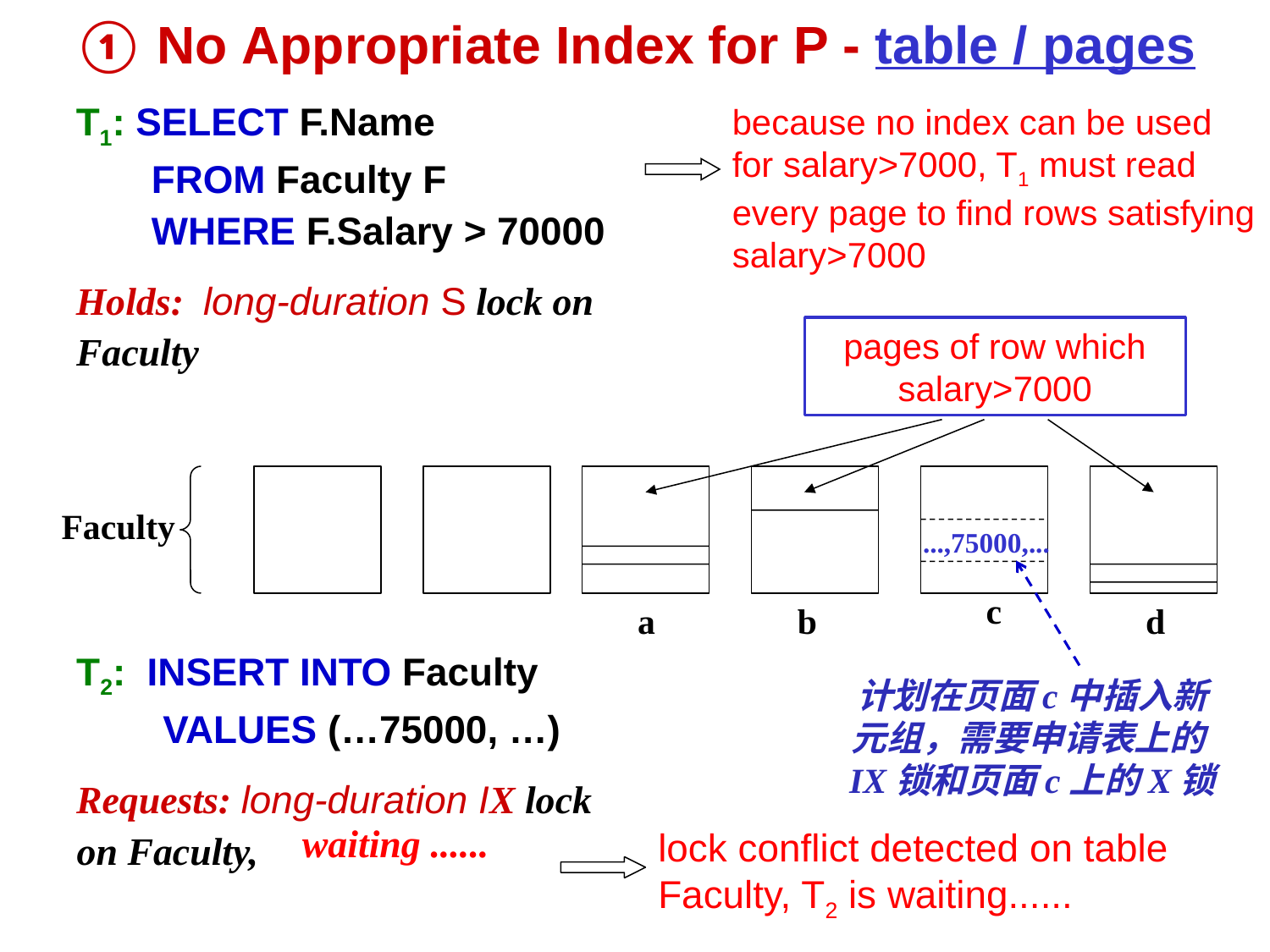

# ① No Appropriate Index for P - table / pages
T1: SELECT F.Name
       FROM Faculty F
       WHERE F.Salary > 70000
Holds:  long-duration S lock on Faculty
because no index can be used for salary>7000, T1 must read every page to find rows satisfying salary>7000

pages of row which salary>7000

a                b                                     d

Faculty
...,75000,...

计划在页面c中插入新元组，需要申请表上的IX锁和页面c上的X锁
c
T2:  INSERT INTO Faculty
        VALUES (…75000, …)
Requests: long-duration IX lock on Faculty,
waiting ......
lock conflict detected on table Faculty, T2 is waiting......